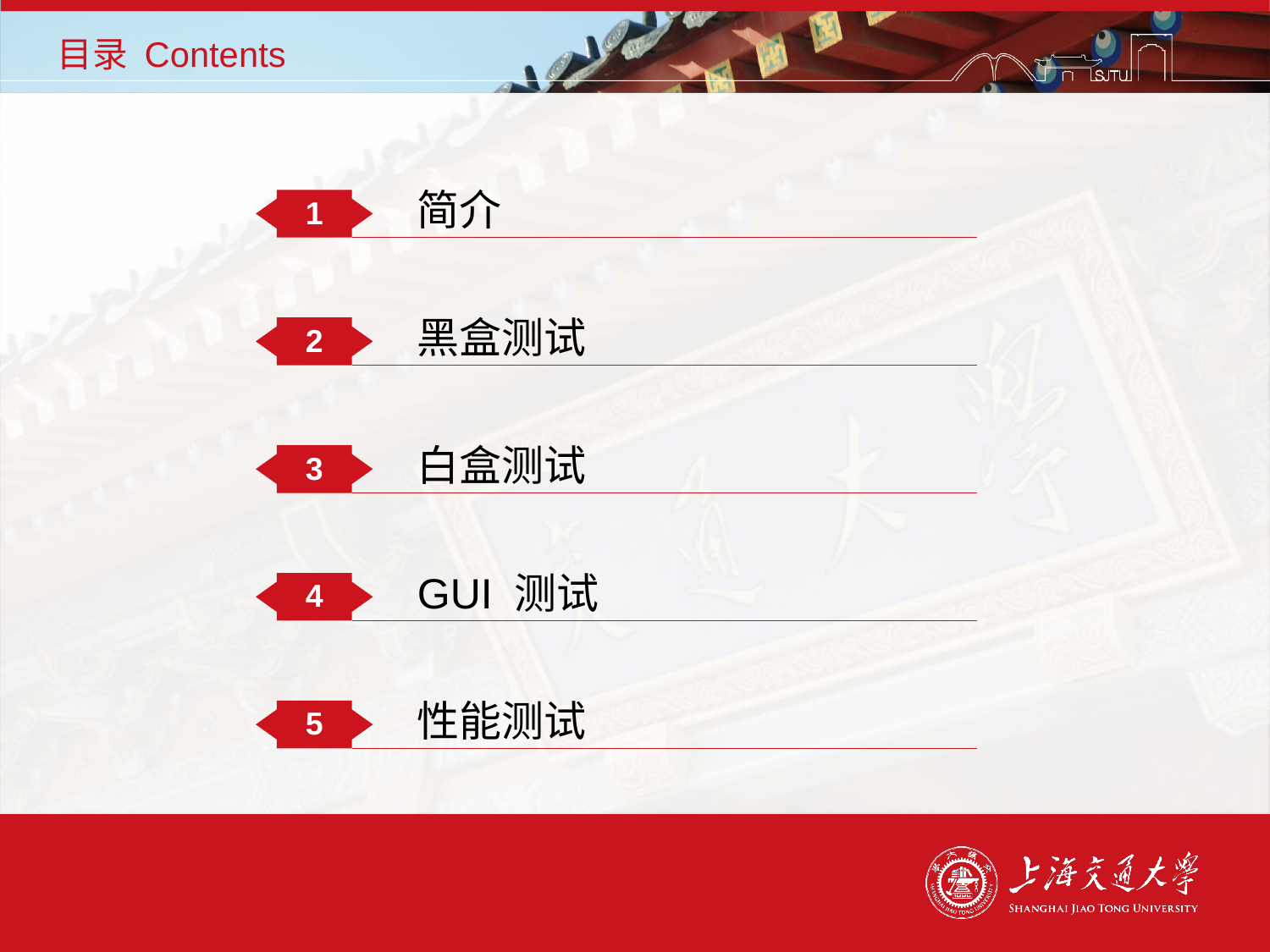

# 目录 Contents
简介
1

黑盒测试
2

白盒测试
3

GUI 测试
4

性能测试
5